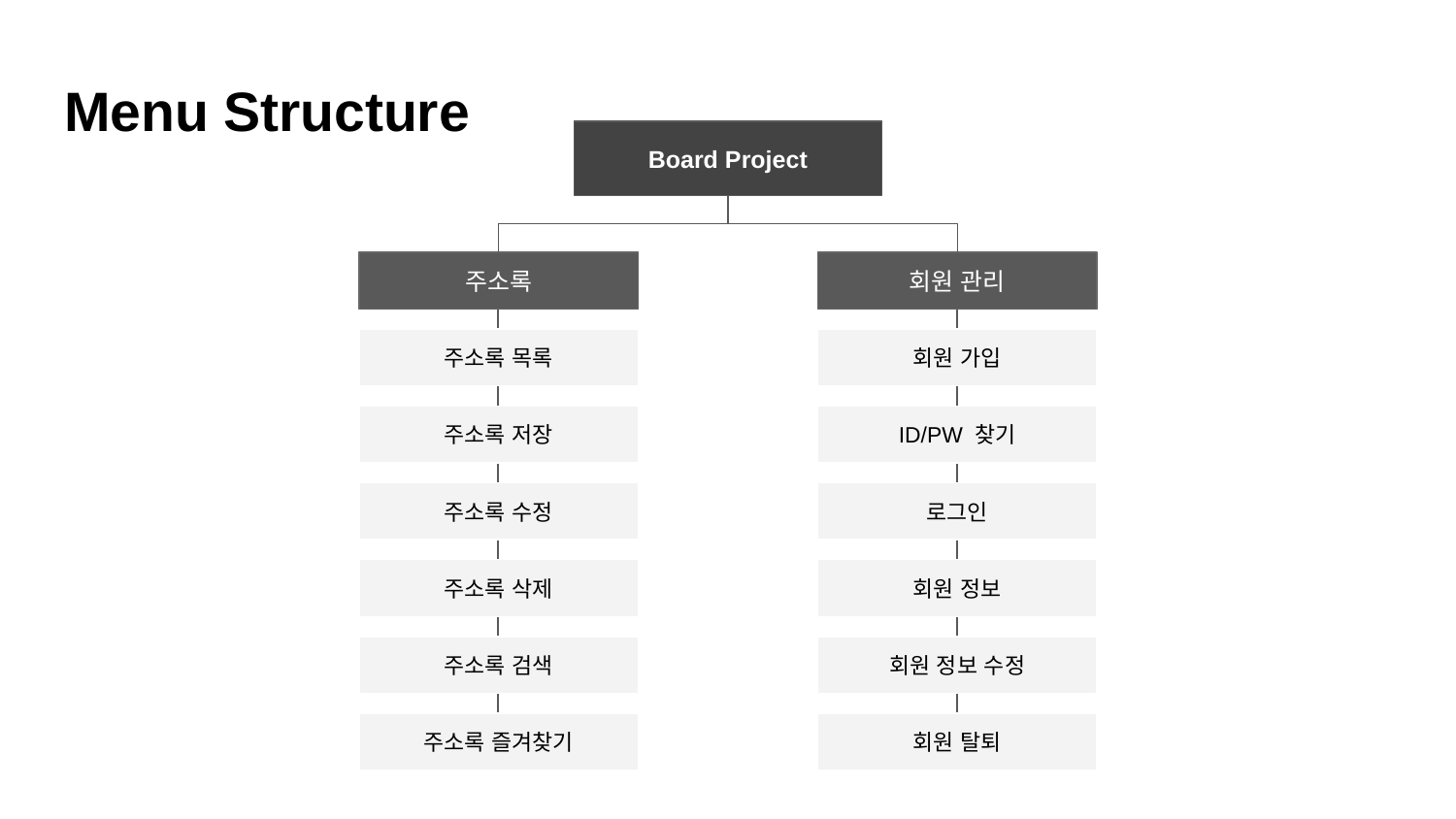

# Menu Structure
Board Project
주소록
회원 관리
주소록 목록
회원 가입
주소록 저장
ID/PW 찾기
주소록 수정
로그인
주소록 삭제
회원 정보
주소록 검색
회원 정보 수정
주소록 즐겨찾기
회원 탈퇴
회원 정보